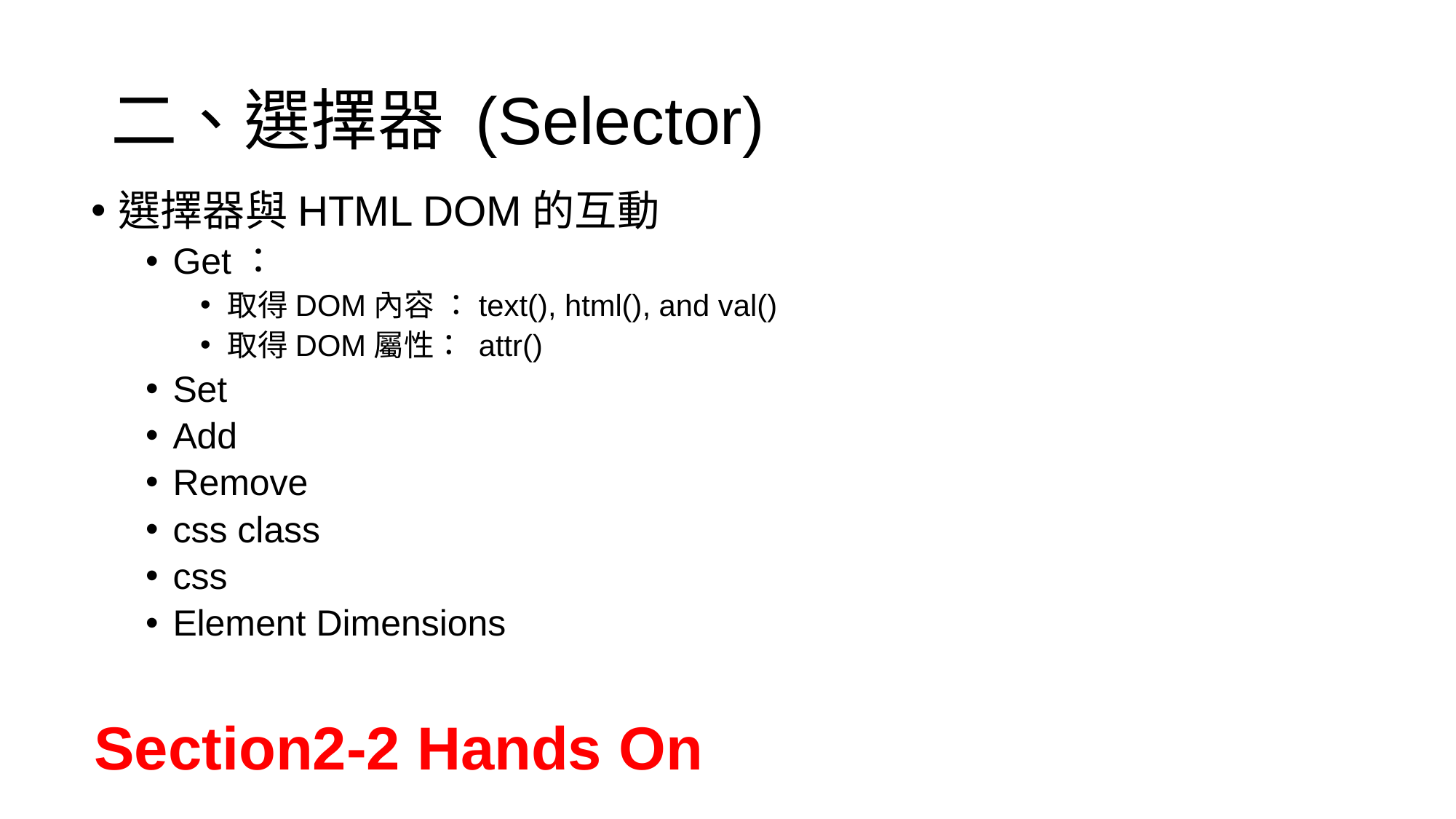

# 二、選擇器 (Selector)
選擇器與HTML DOM的互動
Get：
取得DOM內容 ：text(), html(), and val()
取得DOM屬性： attr()
Set
Add
Remove
css class
css
Element Dimensions
Section2-2 Hands On